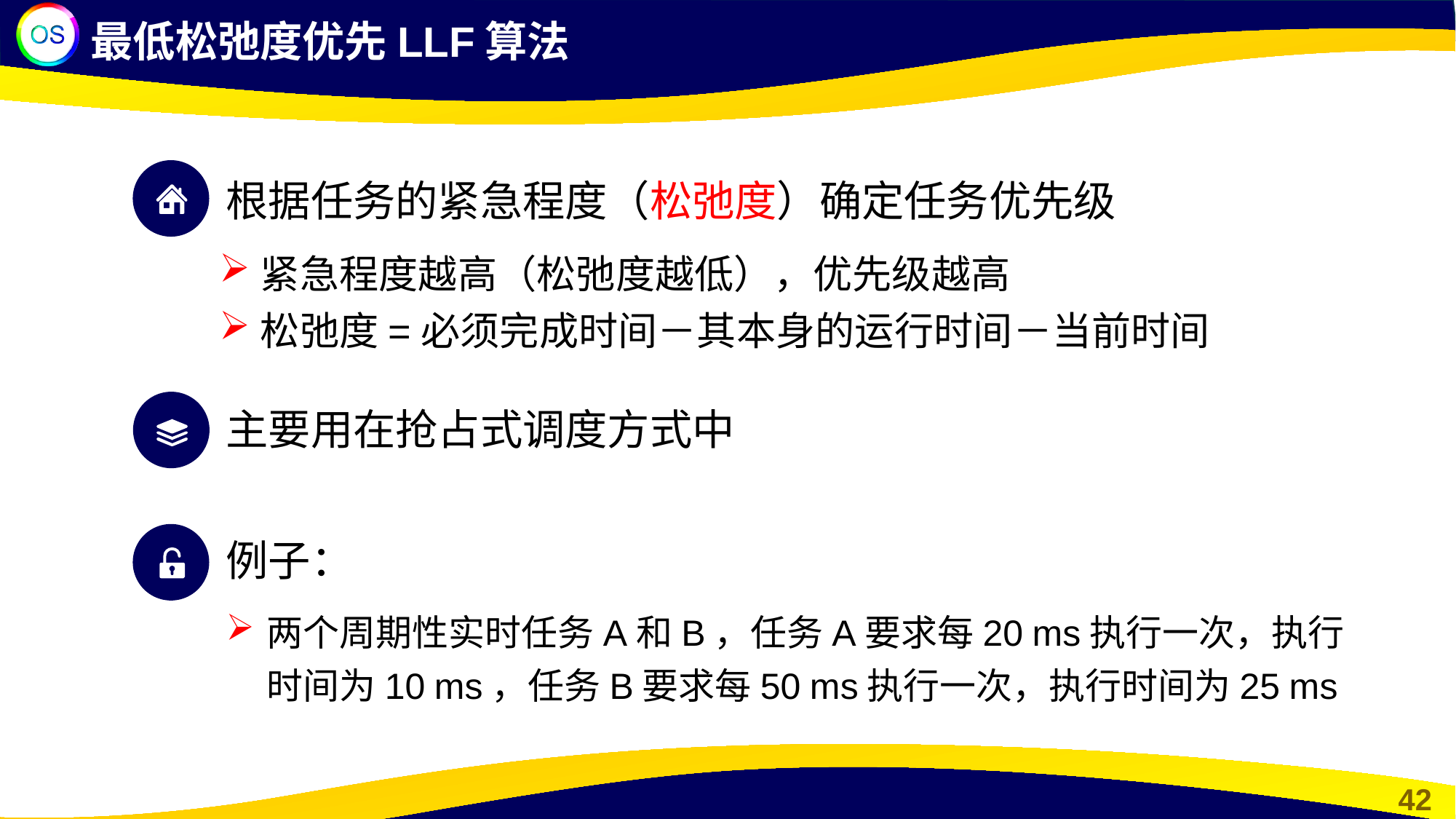

最低松弛度优先LLF算法

根据任务的紧急程度（松弛度）确定任务优先级

紧急程度越高（松弛度越低），优先级越高
松弛度=必须完成时间－其本身的运行时间－当前时间

主要用在抢占式调度方式中

例子：

两个周期性实时任务A和B，任务A要求每20 ms执行一次，执行时间为10 ms，任务B要求每50 ms执行一次，执行时间为25 ms